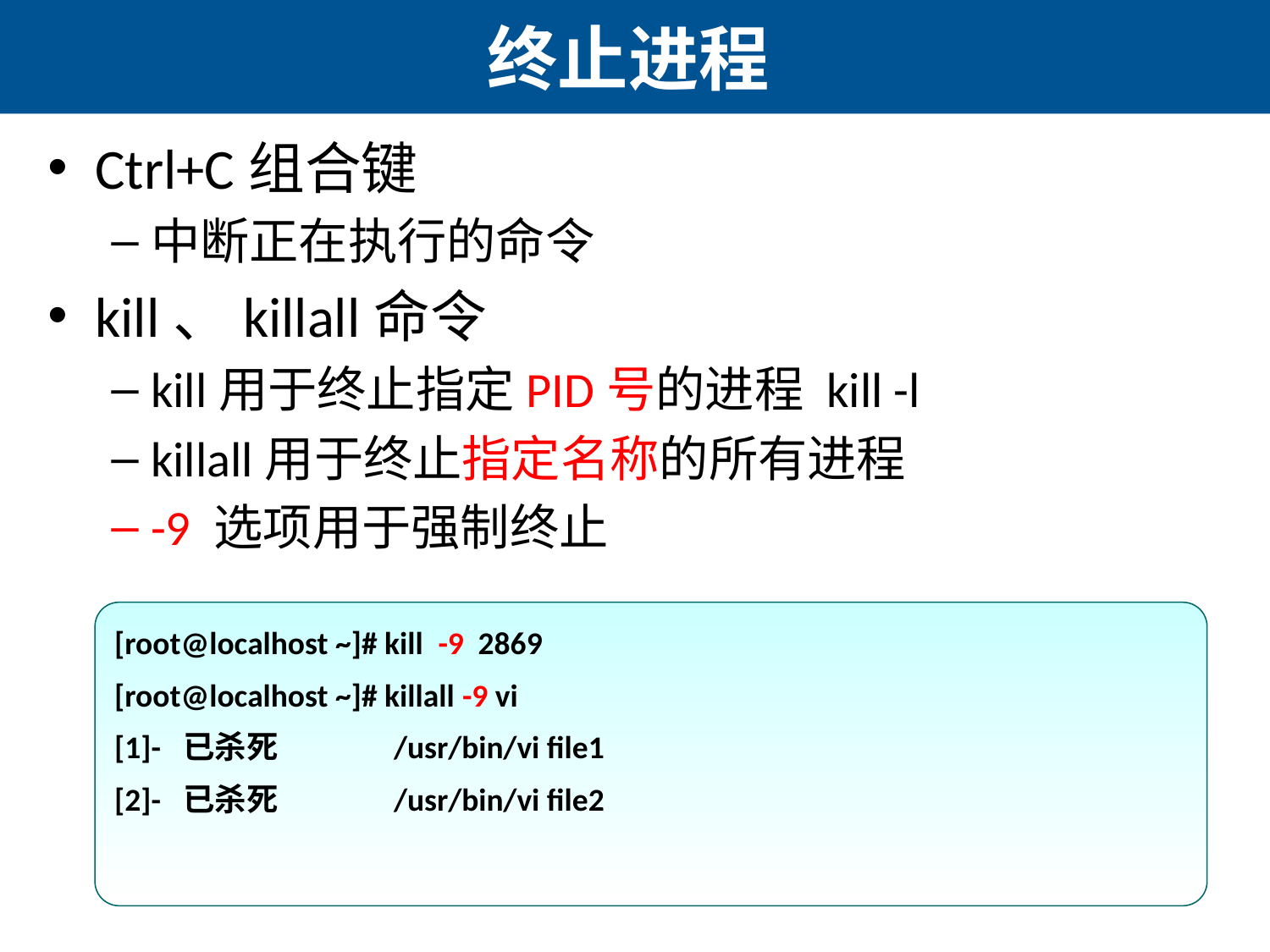

# 终止进程
Ctrl+C组合键
中断正在执行的命令
kill、killall命令
kill用于终止指定PID号的进程 kill -l
killall用于终止指定名称的所有进程
-9 选项用于强制终止
[root@localhost ~]# kill  -9  2869
[root@localhost ~]# killall -9 vi
[1]-  已杀死               /usr/bin/vi file1
[2]-  已杀死               /usr/bin/vi file2